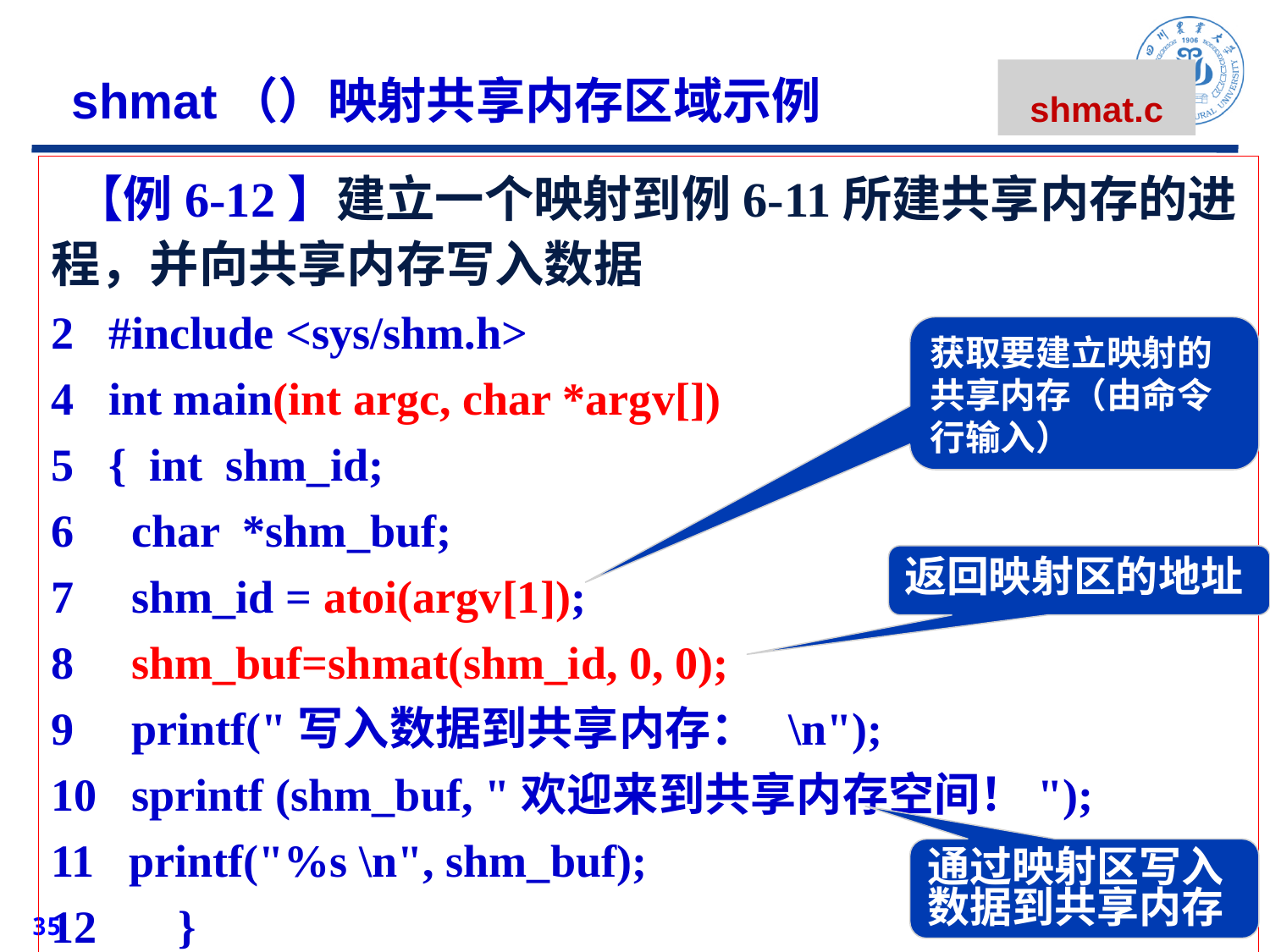

shmat（）映射共享内存区域示例
shmat.c
 【例6-12】建立一个映射到例6-11所建共享内存的进程，并向共享内存写入数据
2   #include <sys/shm.h>
4   int main(int argc, char *argv[])
5   {  int  shm_id;
6     char  *shm_buf;
7     shm_id = atoi(argv[1]);
8     shm_buf=shmat(shm_id, 0, 0);
9     printf("写入数据到共享内存：  \n");
10   sprintf (shm_buf, "欢迎来到共享内存空间！");
11   printf("%s \n", shm_buf);
12	}
获取要建立映射的共享内存（由命令行输入）
返回映射区的地址
通过映射区写入数据到共享内存